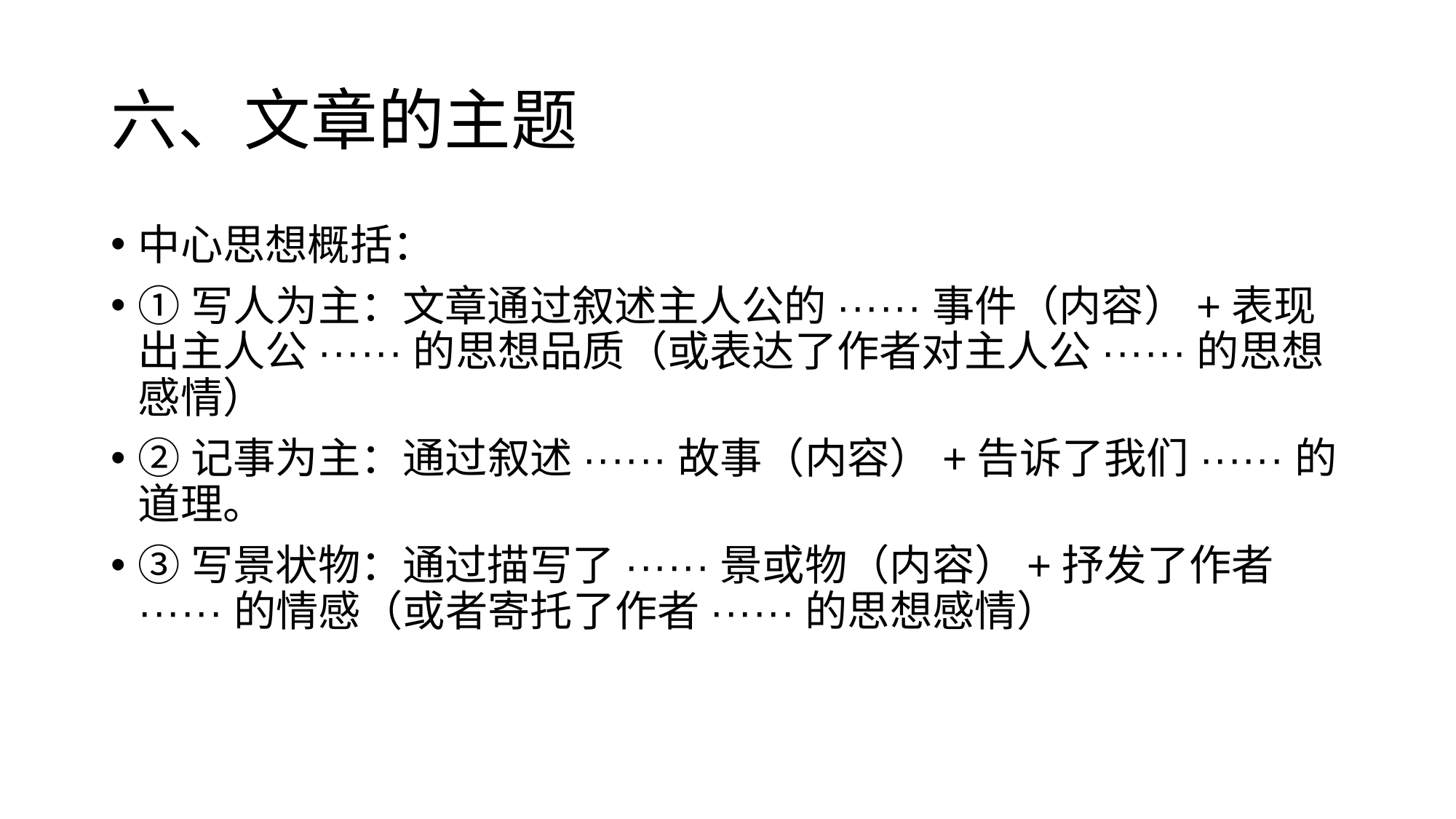

# 六、文章的主题
中心思想概括：
①写人为主：文章通过叙述主人公的······事件（内容）+表现出主人公······的思想品质（或表达了作者对主人公······的思想感情）
②记事为主：通过叙述······故事（内容）+告诉了我们······的道理。
③写景状物：通过描写了······景或物（内容）+抒发了作者······的情感（或者寄托了作者······的思想感情）